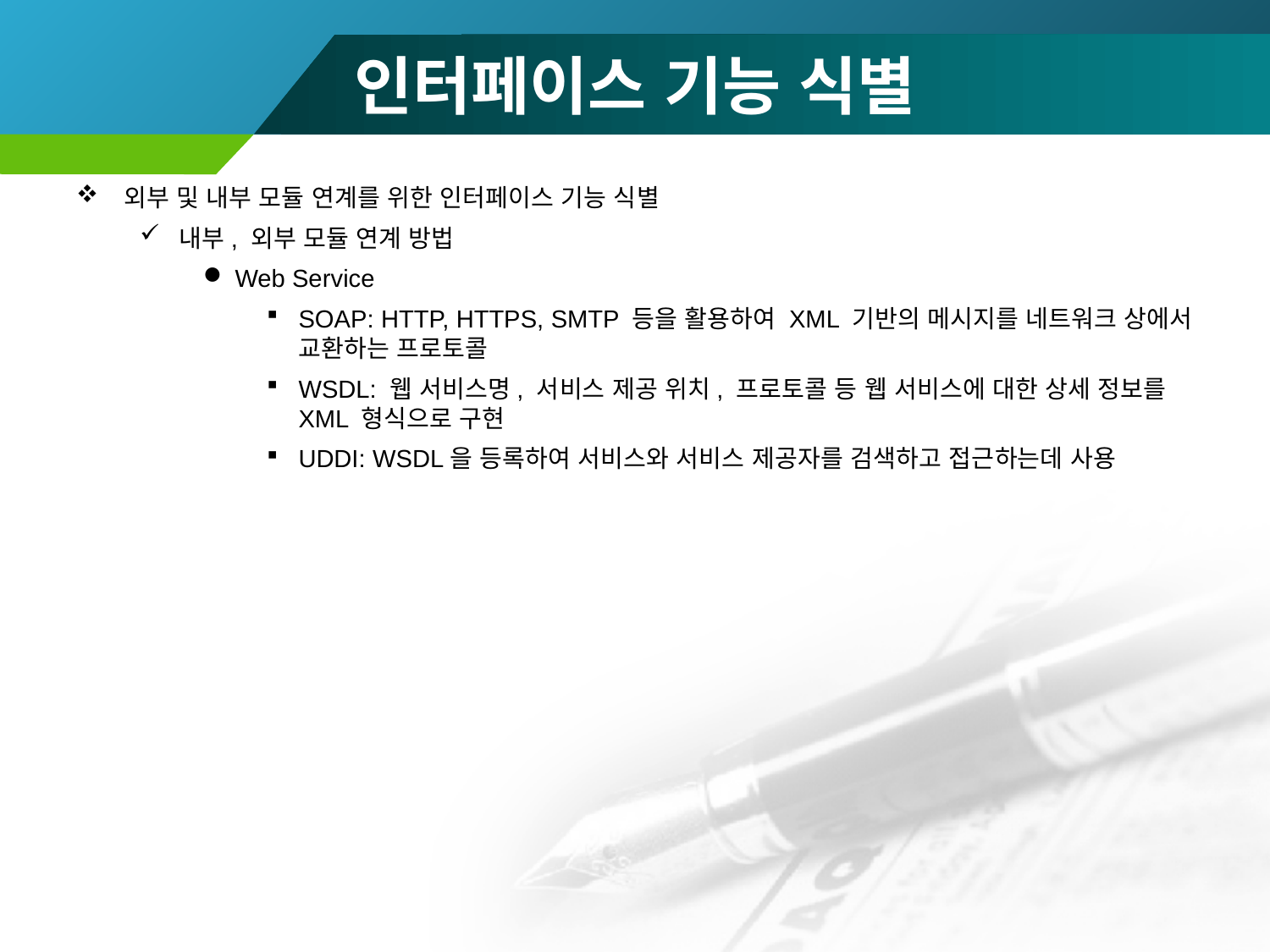

# 인터페이스 기능 식별
외부 및 내부 모듈 연계를 위한 인터페이스 기능 식별
내부, 외부 모듈 연계 방법
Web Service
SOAP: HTTP, HTTPS, SMTP 등을 활용하여 XML 기반의 메시지를 네트워크 상에서 교환하는 프로토콜
WSDL: 웹 서비스명, 서비스 제공 위치, 프로토콜 등 웹 서비스에 대한 상세 정보를 XML 형식으로 구현
UDDI: WSDL을 등록하여 서비스와 서비스 제공자를 검색하고 접근하는데 사용